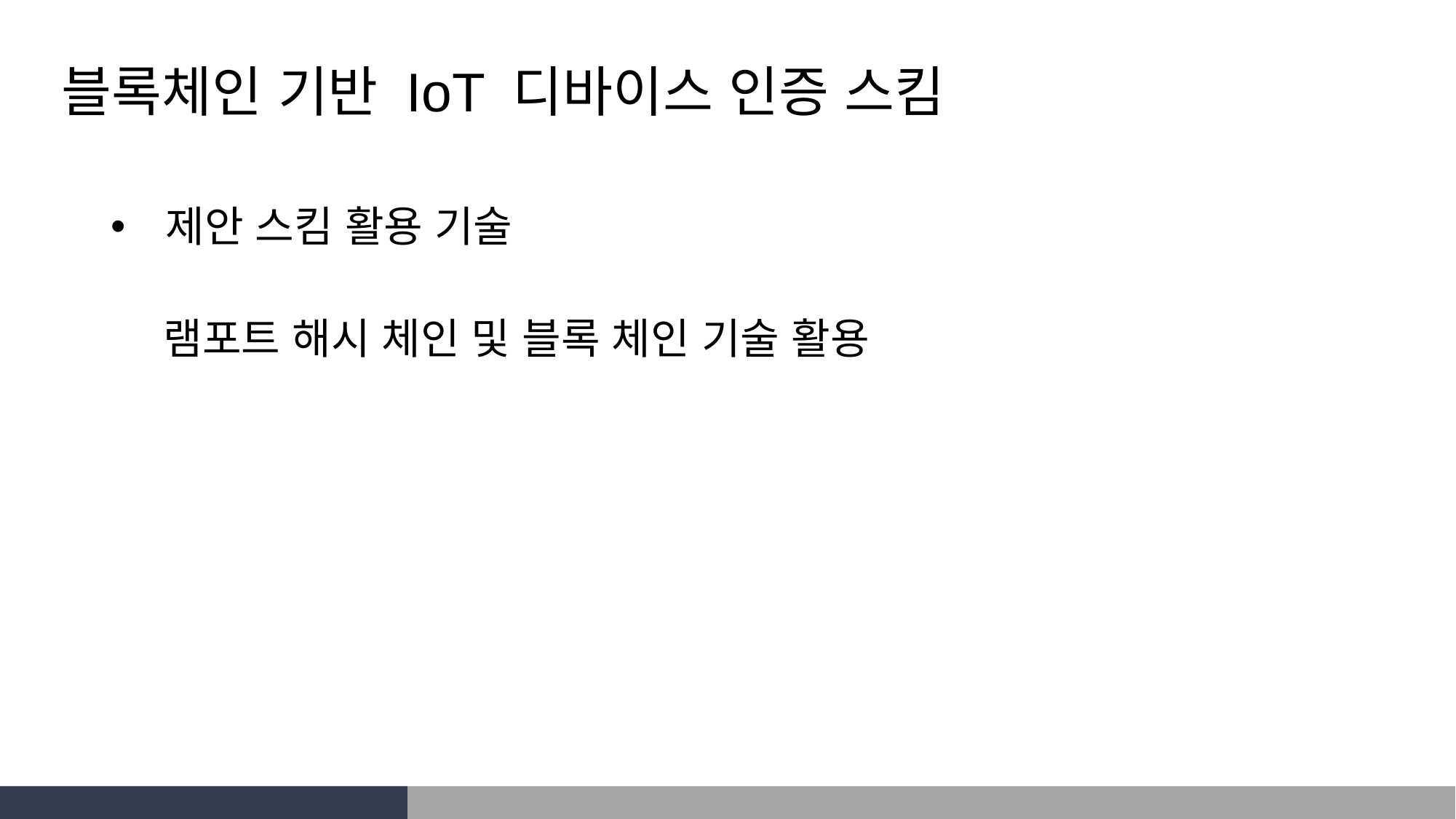

블록체인 기반 IoT 디바이스 인증 스킴
제안 스킴 활용 기술
   램포트 해시 체인 및 블록 체인 기술 활용